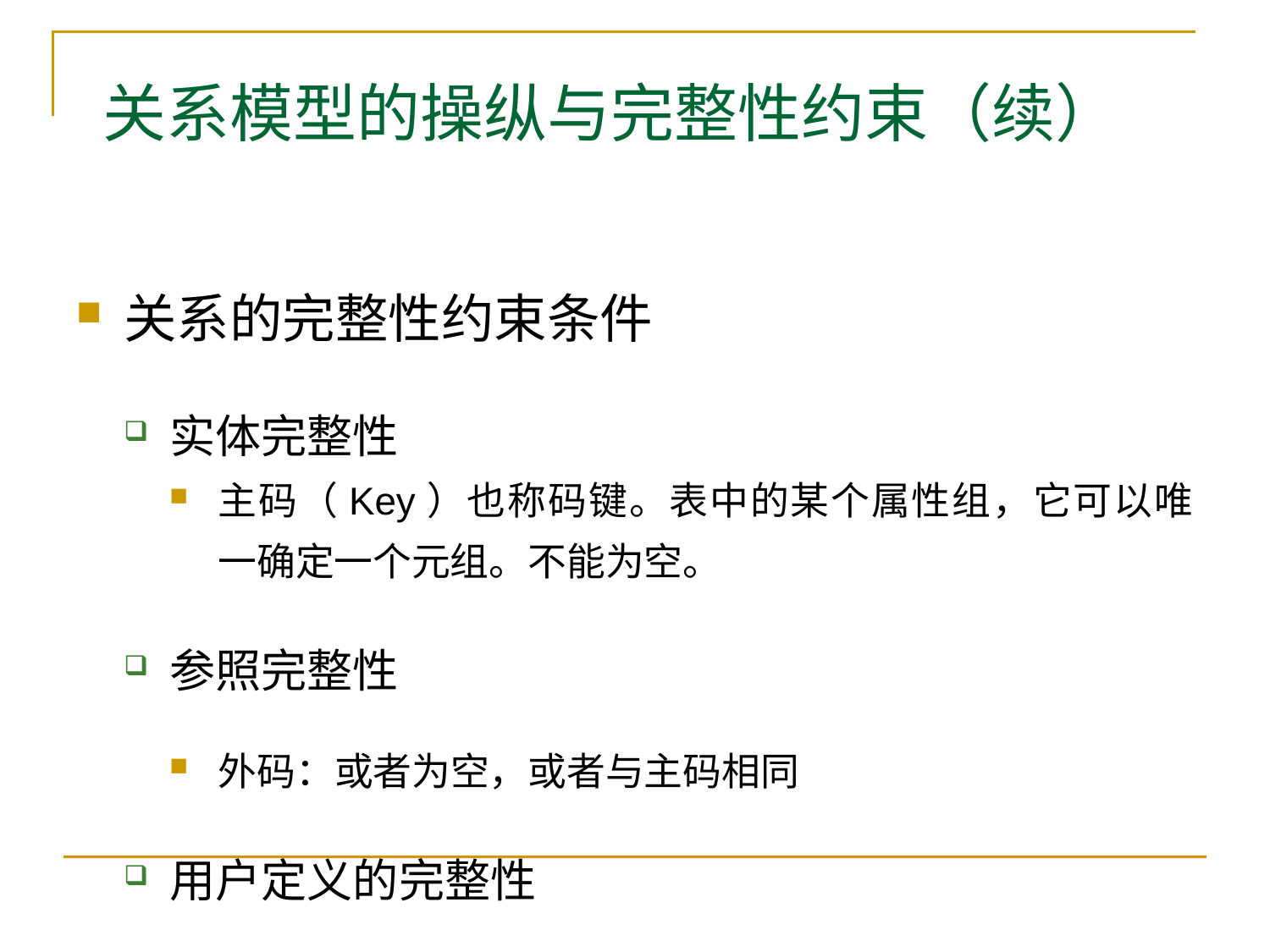

# 关系模型的操纵与完整性约束（续）
关系的完整性约束条件
实体完整性
主码（Key）也称码键。表中的某个属性组，它可以唯一确定一个元组。不能为空。
参照完整性
外码：或者为空，或者与主码相同
用户定义的完整性